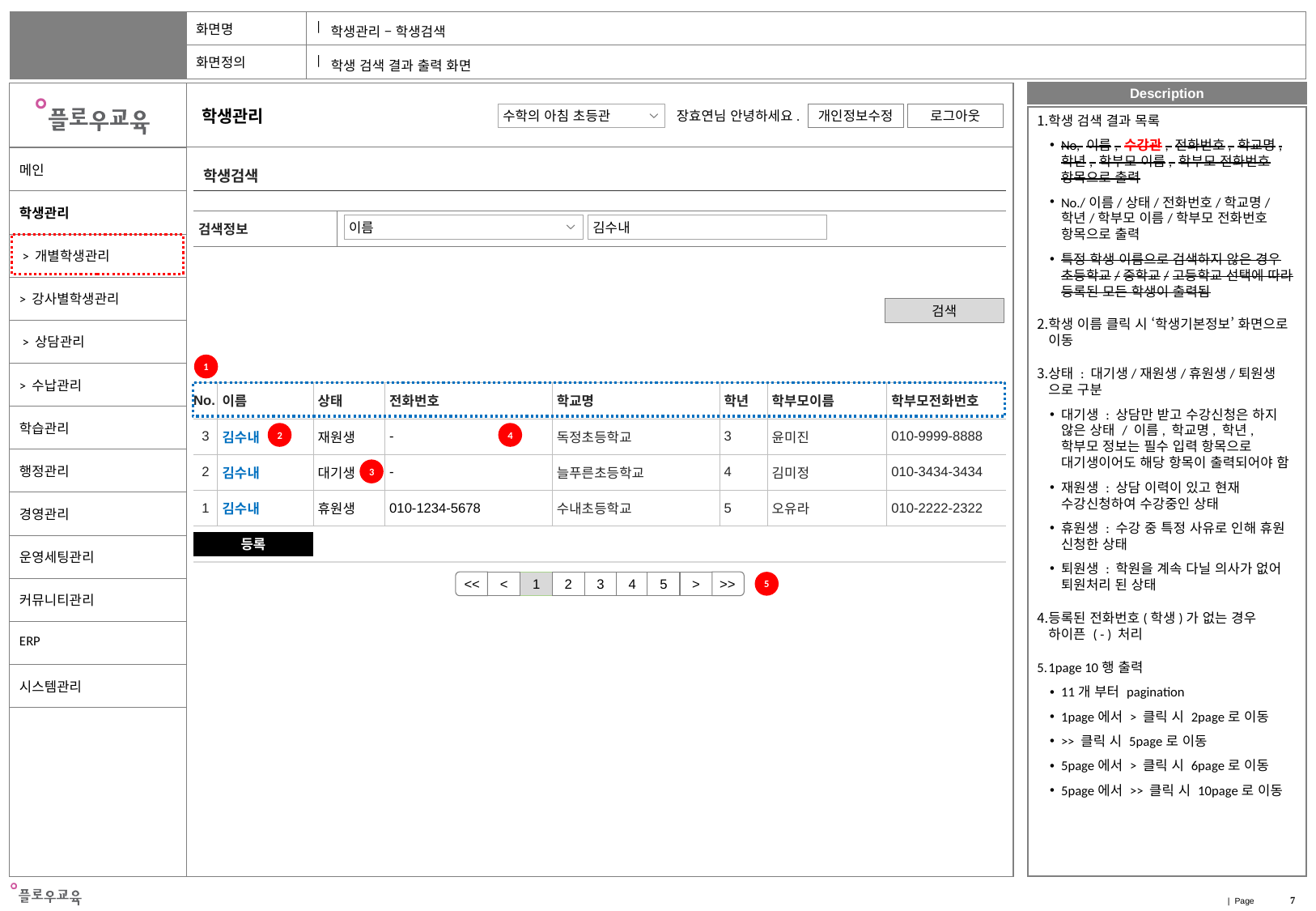

학생관리 – 학생검색
학생 검색 결과 출력 화면
학생 검색 결과 목록
No, 이름, 수강관, 전화번호, 학교명, 학년, 학부모 이름, 학부모 전화번호 항목으로 출력
No./이름/상태/전화번호/학교명/학년/학부모 이름/학부모 전화번호 항목으로 출력
특정 학생 이름으로 검색하지 않은 경우 초등학교/중학교/고등학교 선택에 따라 등록된 모든 학생이 출력됨
학생 이름 클릭 시 ‘학생기본정보’ 화면으로 이동
상태 : 대기생/재원생/휴원생/퇴원생 으로 구분
대기생 : 상담만 받고 수강신청은 하지 않은 상태 / 이름, 학교명, 학년, 학부모 정보는 필수 입력 항목으로 대기생이어도 해당 항목이 출력되어야 함
재원생 : 상담 이력이 있고 현재 수강신청하여 수강중인 상태
휴원생 : 수강 중 특정 사유로 인해 휴원 신청한 상태
퇴원생 : 학원을 계속 다닐 의사가 없어 퇴원처리 된 상태
등록된 전화번호(학생)가 없는 경우 하이픈 ( - ) 처리
1page 10행 출력
11개 부터 pagination
1page에서 > 클릭 시 2page로 이동
>> 클릭 시 5page로 이동
5page에서 > 클릭 시 6page로 이동
5page에서 >> 클릭 시 10page로 이동
| 학생검색 |
| --- |
| 검색정보 |  |
| --- | --- |
이름

김수내

검색
1
| No. | 이름 | 상태 | 전화번호 | 학교명 | 학년 | 학부모이름 | 학부모전화번호 |
| --- | --- | --- | --- | --- | --- | --- | --- |
| 3 | 김수내 | 재원생 | - | 독정초등학교 | 3 | 윤미진 | 010-9999-8888 |
| 2 | 김수내 | 대기생 | - | 늘푸른초등학교 | 4 | 김미정 | 010-3434-3434 |
| 1 | 김수내 | 휴원생 | 010-1234-5678 | 수내초등학교 | 5 | 오유라 | 010-2222-2322 |
|  |  |  |  |  |  |  |  |

2
4
3
등록
>
<
<<
>>
1
2
3
4
5
5
7